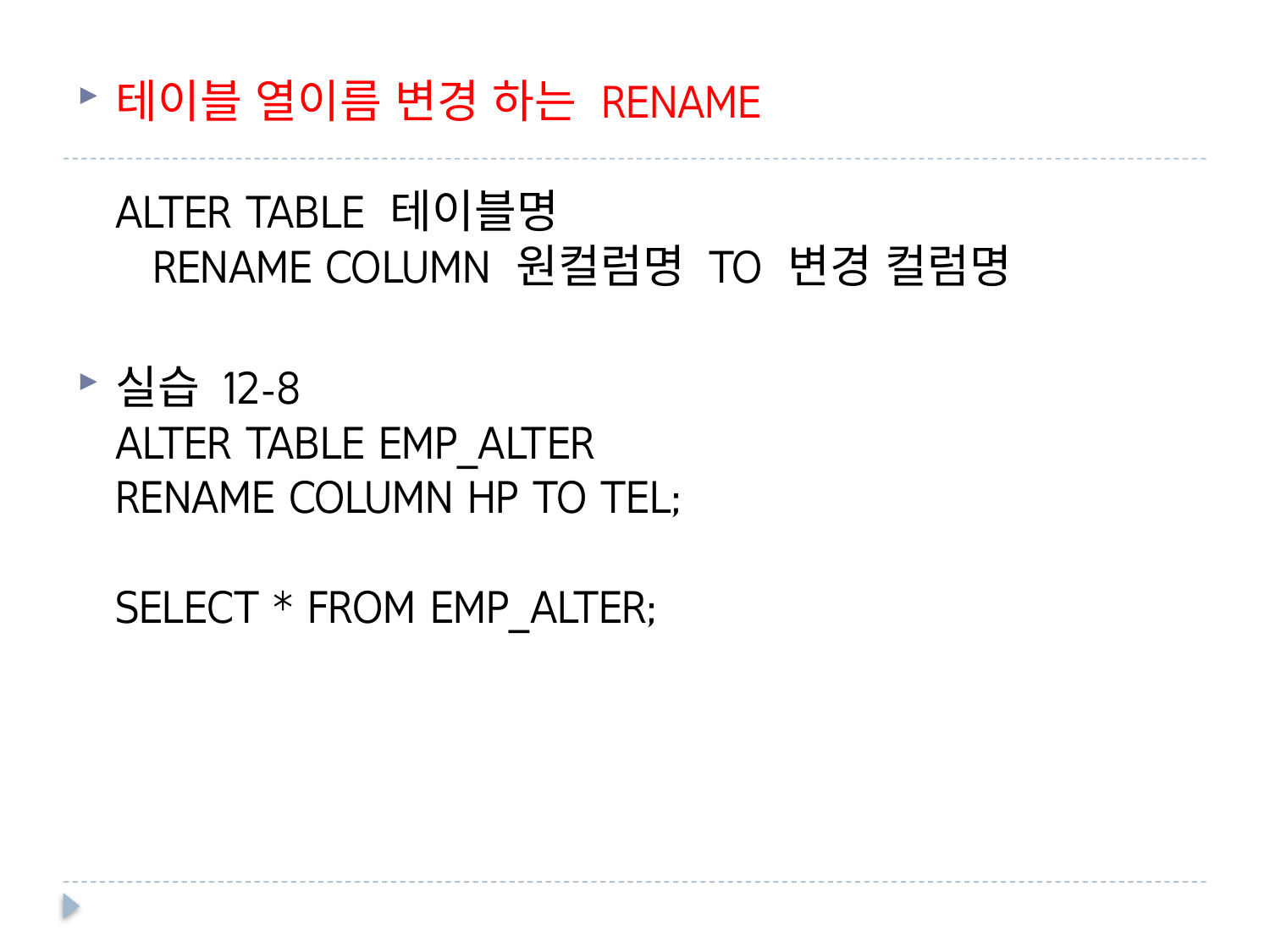

테이블 열이름 변경 하는 RENAME
ALTER TABLE 테이블명
  RENAME COLUMN 원컬럼명 TO 변경 컬럼명
실습 12-8
ALTER TABLE EMP_ALTER
RENAME COLUMN HP TO TEL;
SELECT * FROM EMP_ALTER;